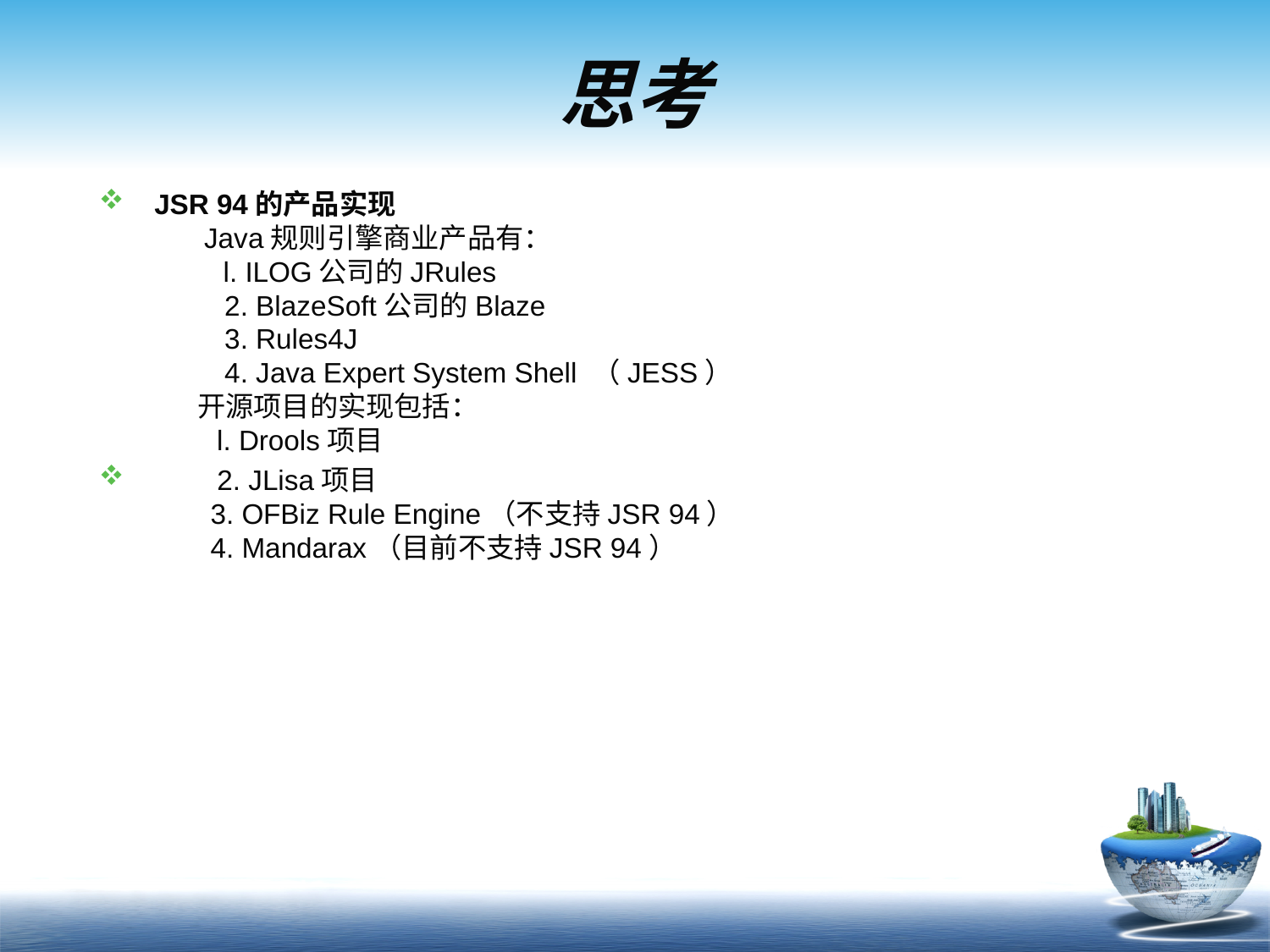

# 思考
 JSR 94的产品实现
        Java规则引擎商业产品有：
           l. ILOG公司的JRules
          2. BlazeSoft公司的Blaze
          3. Rules4J
          4. Java Expert System Shell （JESS）
        开源项目的实现包括：
          l. Drools项目
         2. JLisa项目
         3. OFBiz Rule Engine（不支持JSR 94）
         4. Mandarax（目前不支持JSR 94）